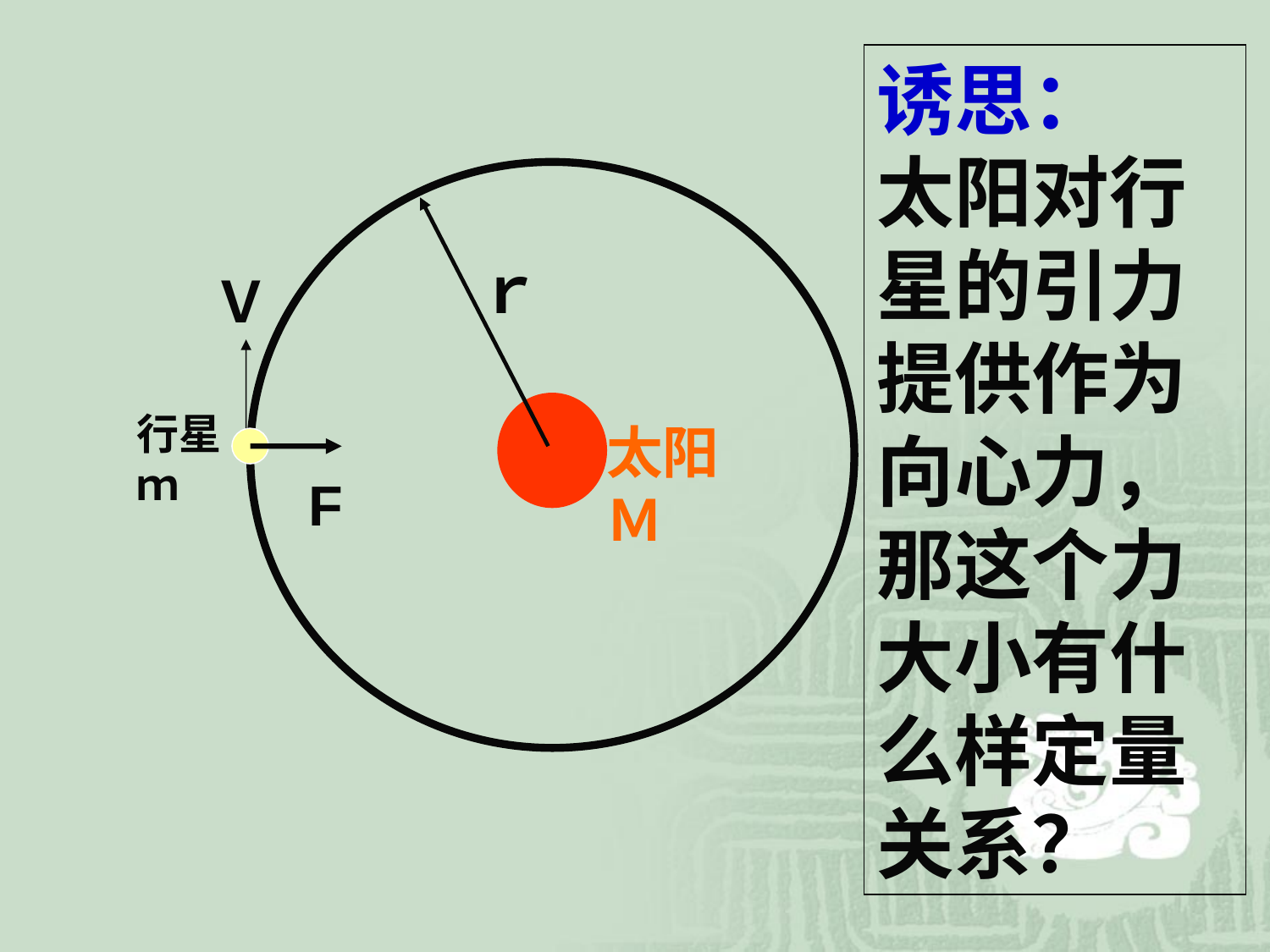

诱思：
太阳对行星的引力提供作为向心力，那这个力大小有什么样定量关系？

ｒ
Ｖ

行星
ｍ
太阳
Ｍ

F